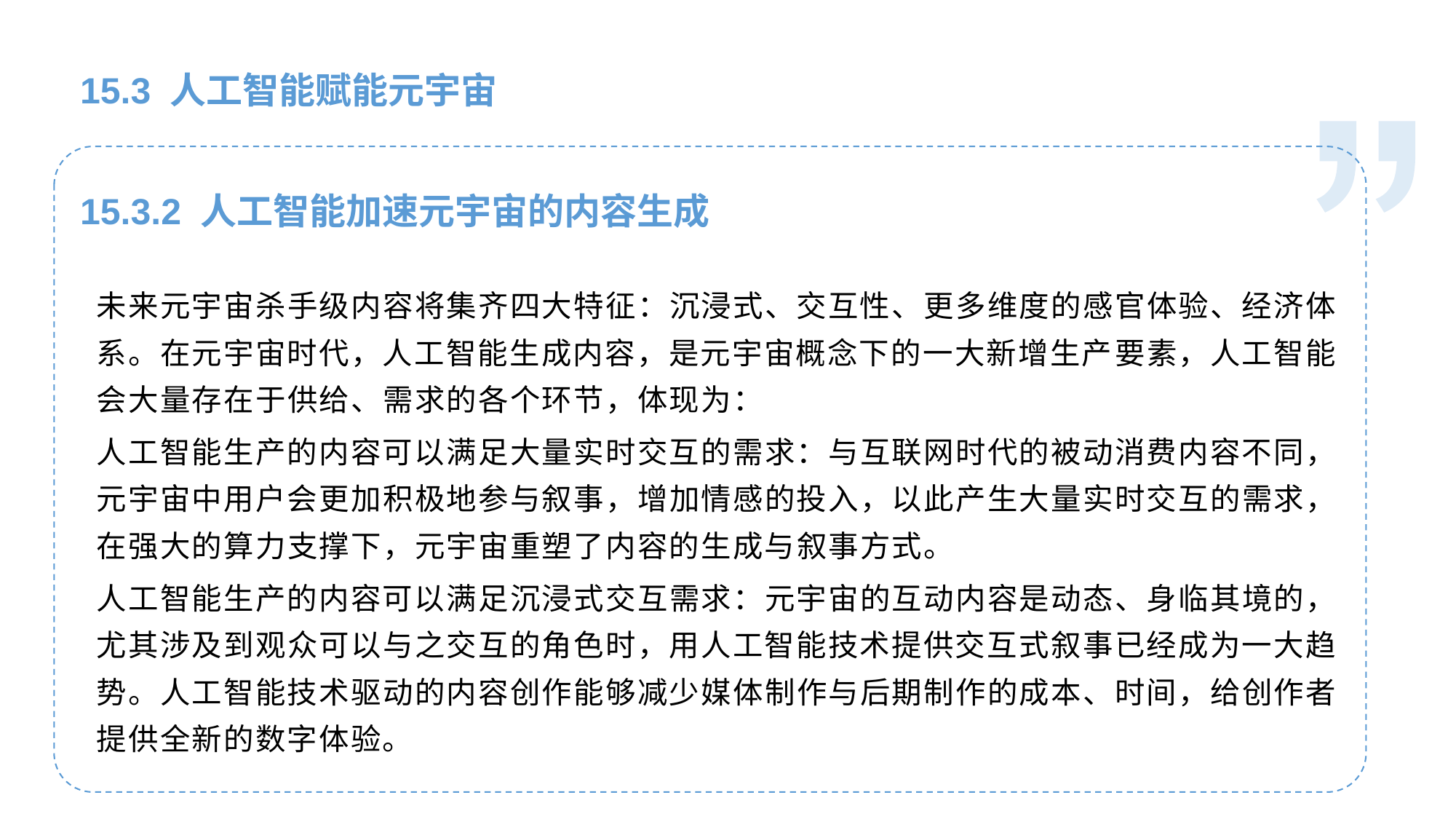

人工智能基础
15.3 人工智能赋能元宇宙

15.3.2 人工智能加速元宇宙的内容生成
未来元宇宙杀手级内容将集齐四大特征：沉浸式、交互性、更多维度的感官体验、经济体系。在元宇宙时代，人工智能生成内容，是元宇宙概念下的一大新增生产要素，人工智能会大量存在于供给、需求的各个环节，体现为：
人工智能生产的内容可以满足大量实时交互的需求：与互联网时代的被动消费内容不同，元宇宙中用户会更加积极地参与叙事，增加情感的投入，以此产生大量实时交互的需求，在强大的算力支撑下，元宇宙重塑了内容的生成与叙事方式。
人工智能生产的内容可以满足沉浸式交互需求：元宇宙的互动内容是动态、身临其境的，尤其涉及到观众可以与之交互的角色时，用人工智能技术提供交互式叙事已经成为一大趋势。人工智能技术驱动的内容创作能够减少媒体制作与后期制作的成本、时间，给创作者提供全新的数字体验。